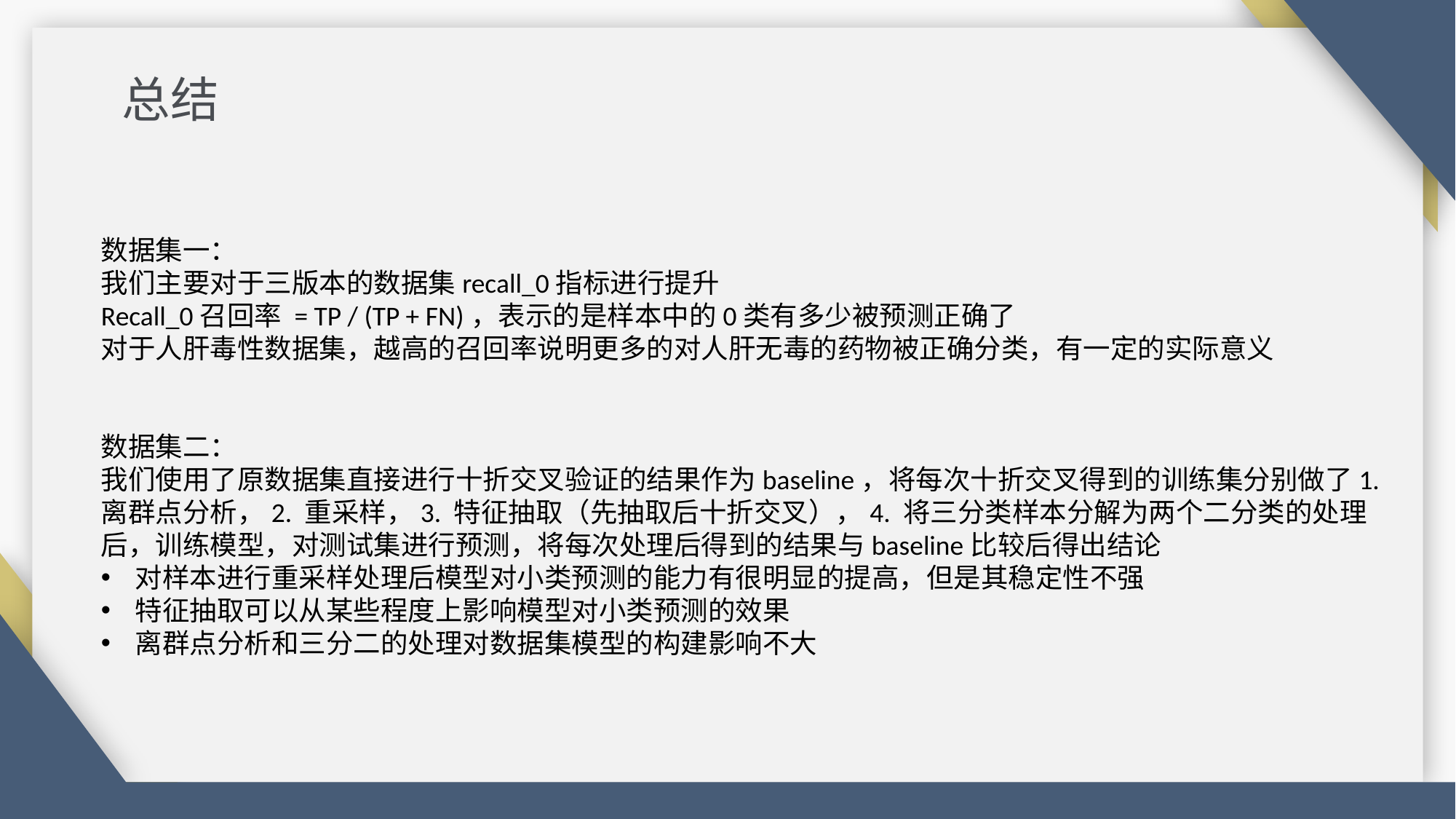

总结

数据集一：
我们主要对于三版本的数据集recall_0指标进行提升
Recall_0召回率 = TP / (TP + FN)，表示的是样本中的0类有多少被预测正确了
对于人肝毒性数据集，越高的召回率说明更多的对人肝无毒的药物被正确分类，有一定的实际意义

数据集二：
我们使用了原数据集直接进行十折交叉验证的结果作为baseline，将每次十折交叉得到的训练集分别做了1. 离群点分析，2. 重采样，3. 特征抽取（先抽取后十折交叉），4. 将三分类样本分解为两个二分类的处理后，训练模型，对测试集进行预测，将每次处理后得到的结果与baseline比较后得出结论
对样本进行重采样处理后模型对小类预测的能力有很明显的提高，但是其稳定性不强
特征抽取可以从某些程度上影响模型对小类预测的效果
离群点分析和三分二的处理对数据集模型的构建影响不大